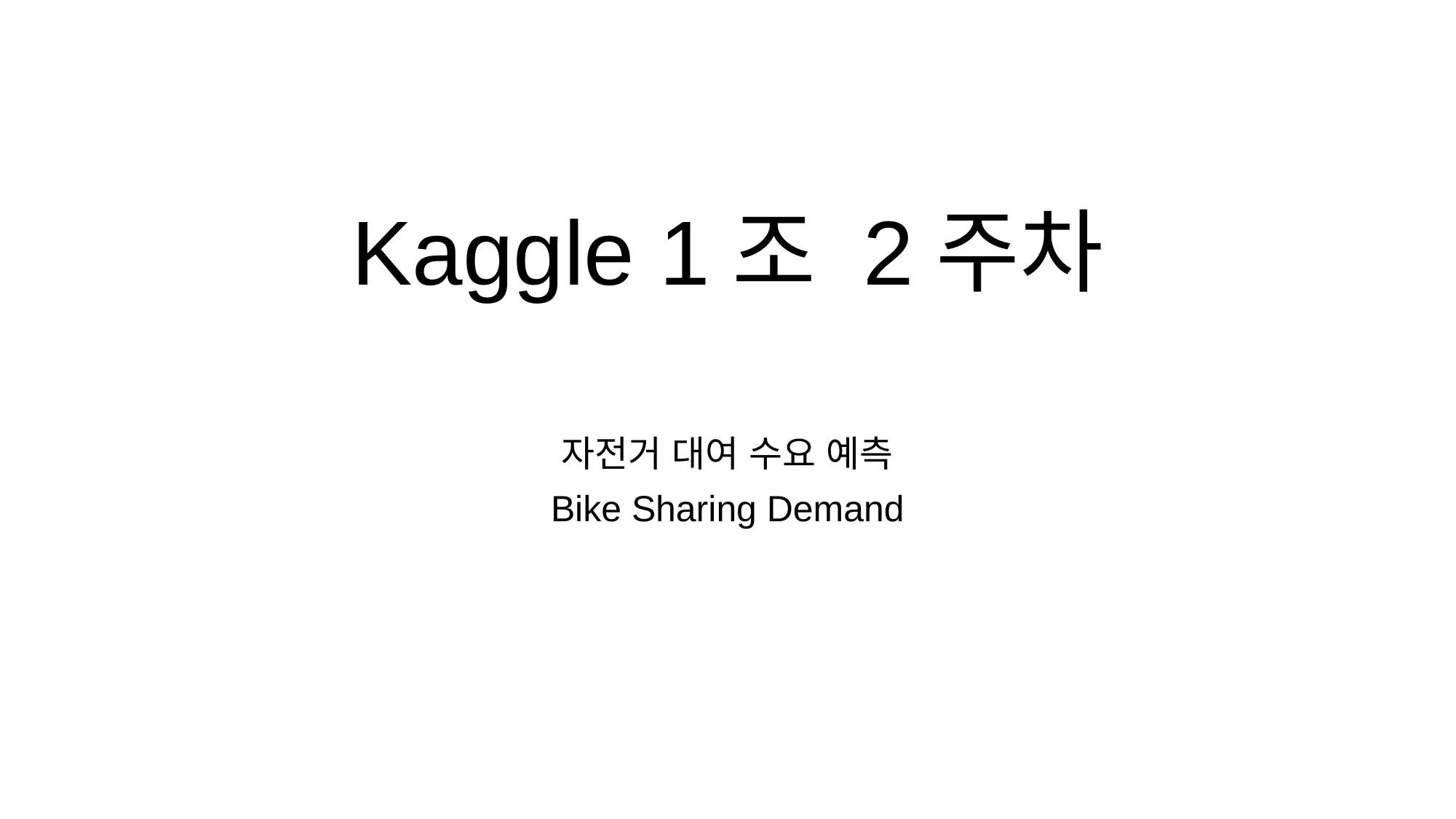

# Kaggle 1조 2주차
자전거 대여 수요 예측
Bike Sharing Demand